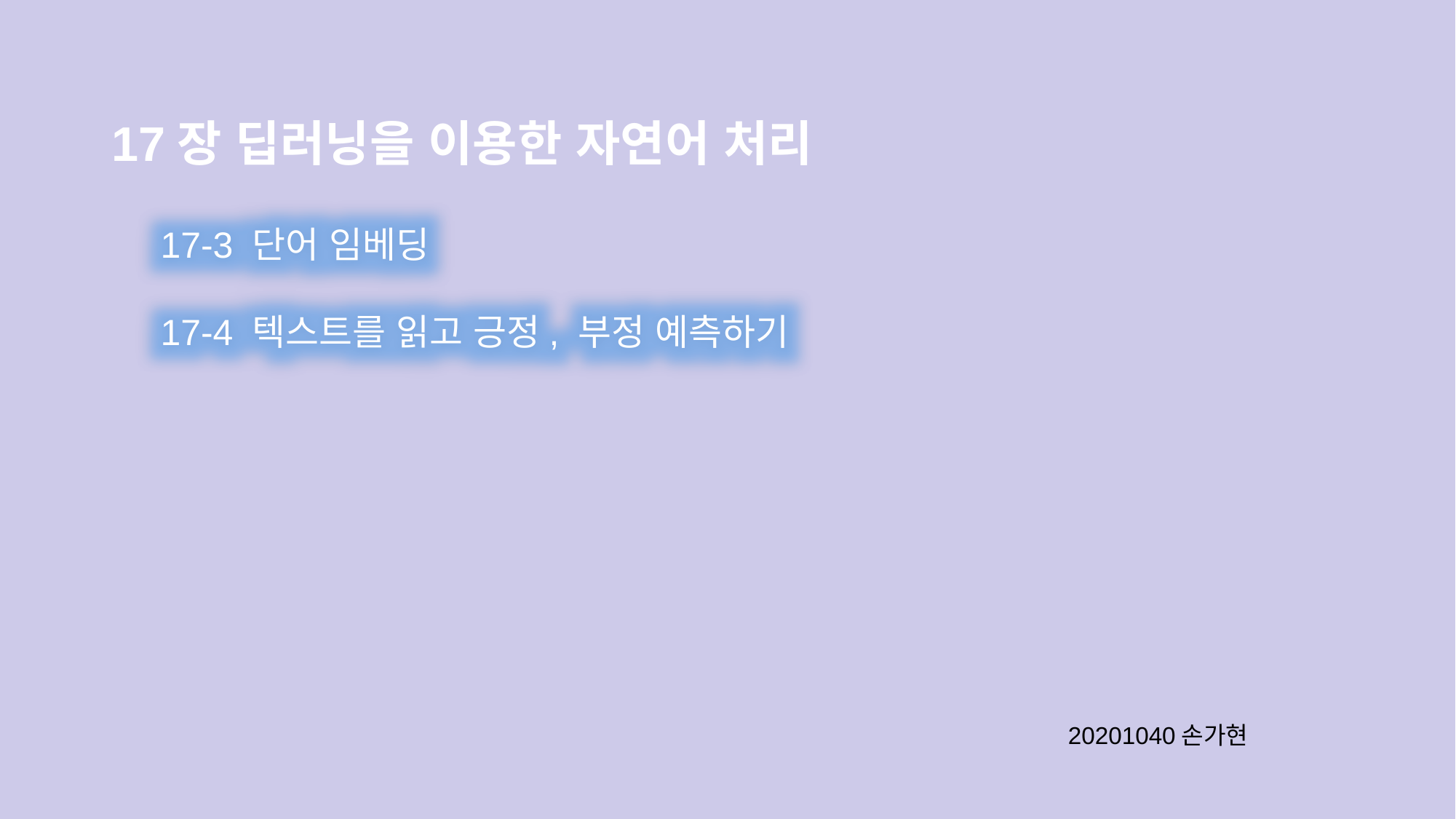

17장 딥러닝을 이용한 자연어 처리
17-3 단어 임베딩

17-4 텍스트를 읽고 긍정, 부정 예측하기
20201040손가현